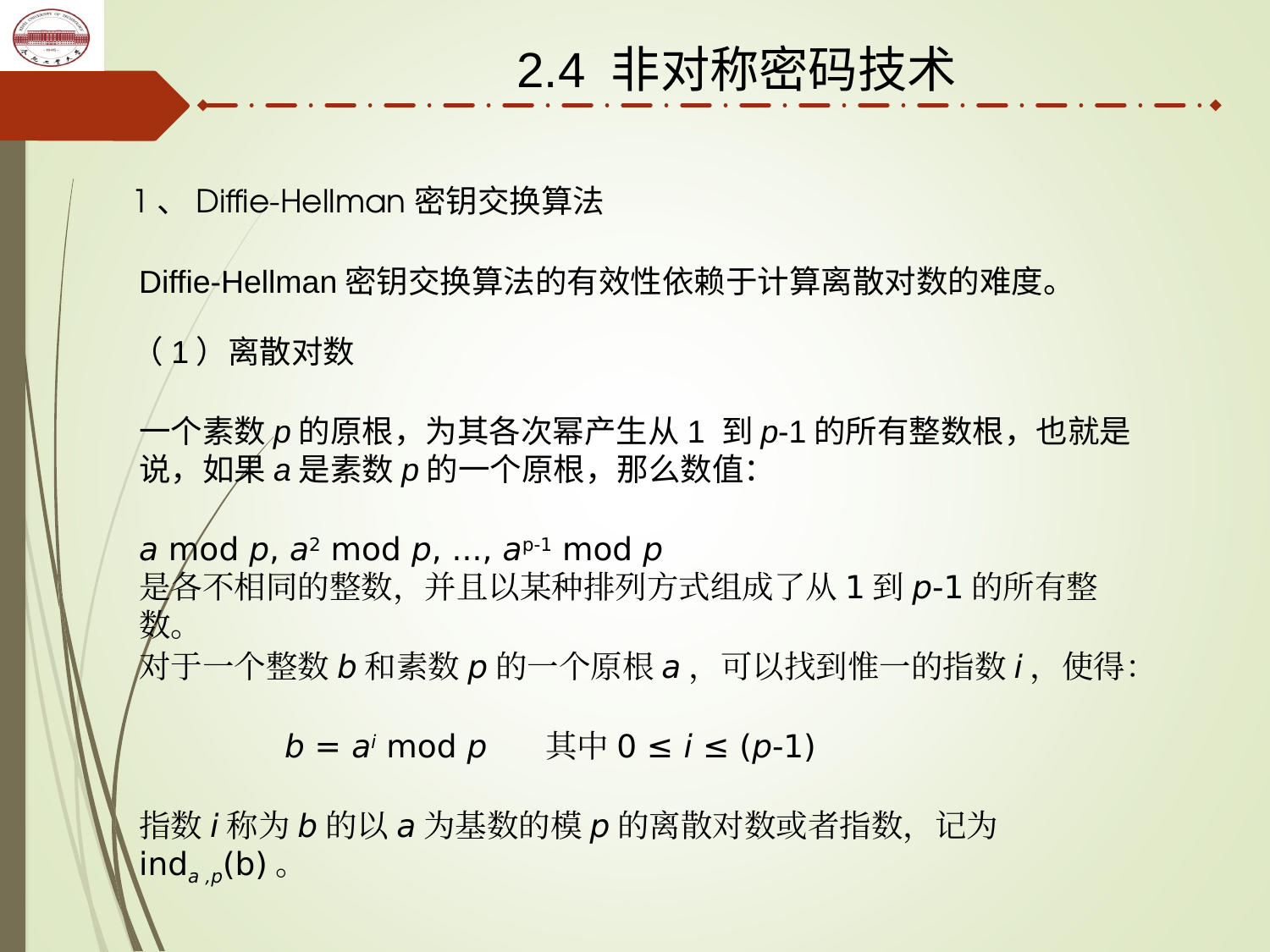

2.4 非对称密码技术
1、Diffie-Hellman密钥交换算法
Diffie-Hellman密钥交换算法的有效性依赖于计算离散对数的难度。
（1）离散对数
一个素数p的原根，为其各次幂产生从1 到p-1的所有整数根，也就是说，如果a是素数p的一个原根，那么数值：
a mod p, a2 mod p, ..., ap-1 mod p
是各不相同的整数，并且以某种排列方式组成了从1到p-1的所有整数。
对于一个整数b和素数p的一个原根a，可以找到惟一的指数i，使得：
 b = ai mod p     其中0 ≤ i ≤ (p-1)
指数i称为b的以a为基数的模p的离散对数或者指数，记为inda ,p(b)。